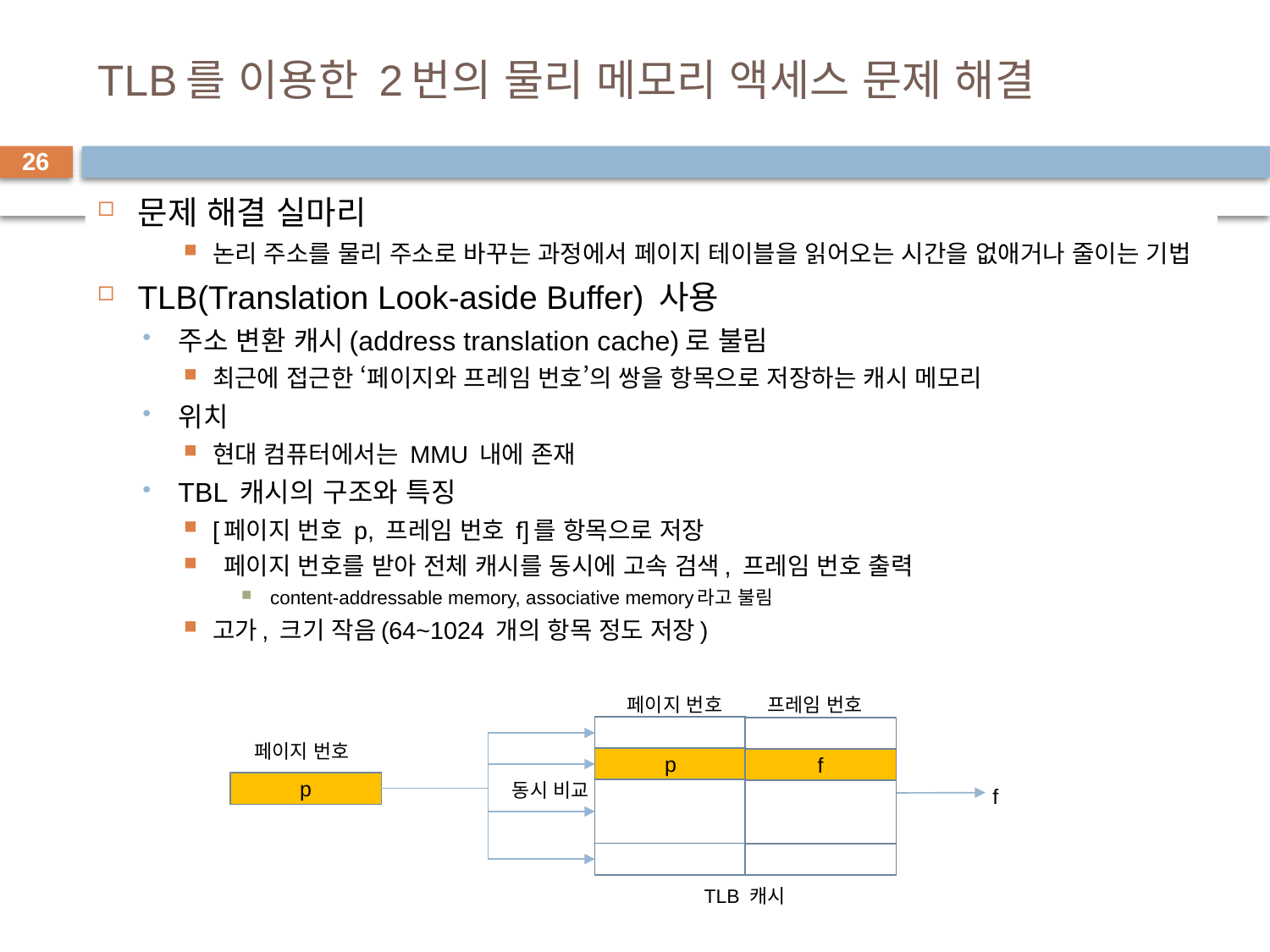

# TLB를 이용한 2번의 물리 메모리 액세스 문제 해결
26
문제 해결 실마리
논리 주소를 물리 주소로 바꾸는 과정에서 페이지 테이블을 읽어오는 시간을 없애거나 줄이는 기법
TLB(Translation Look-aside Buffer) 사용
주소 변환 캐시(address translation cache)로 불림
최근에 접근한 ‘페이지와 프레임 번호’의 쌍을 항목으로 저장하는 캐시 메모리
위치
현대 컴퓨터에서는 MMU 내에 존재
TBL 캐시의 구조와 특징
[페이지 번호 p, 프레임 번호 f]를 항목으로 저장
 페이지 번호를 받아 전체 캐시를 동시에 고속 검색, 프레임 번호 출력
content-addressable memory, associative memory라고 불림
고가, 크기 작음(64~1024 개의 항목 정도 저장)
페이지 번호
프레임 번호

페이지 번호
p
f
동시 비교
p
f

TLB 캐시